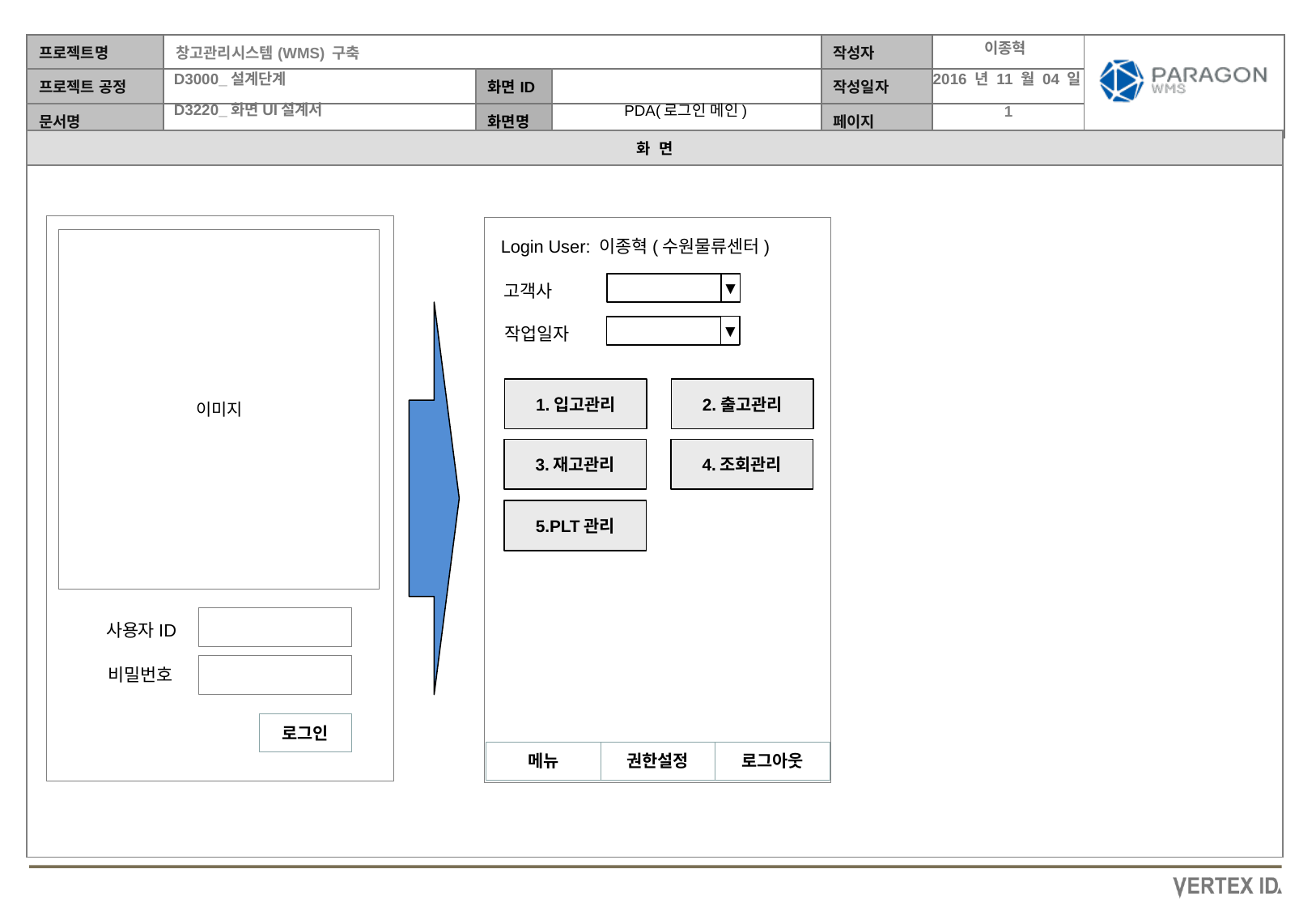

이종혁
2016 년 11 월 04 일
PDA(로그인 메인)

이미지
Login User: 이종혁(수원물류센터)
고객사

▼

▼
작업일자

1.입고관리
2.출고관리
3.재고관리
4.조회관리
5.PLT관리

사용자ID

비밀번호
로그인
메뉴
권한설정
로그아웃